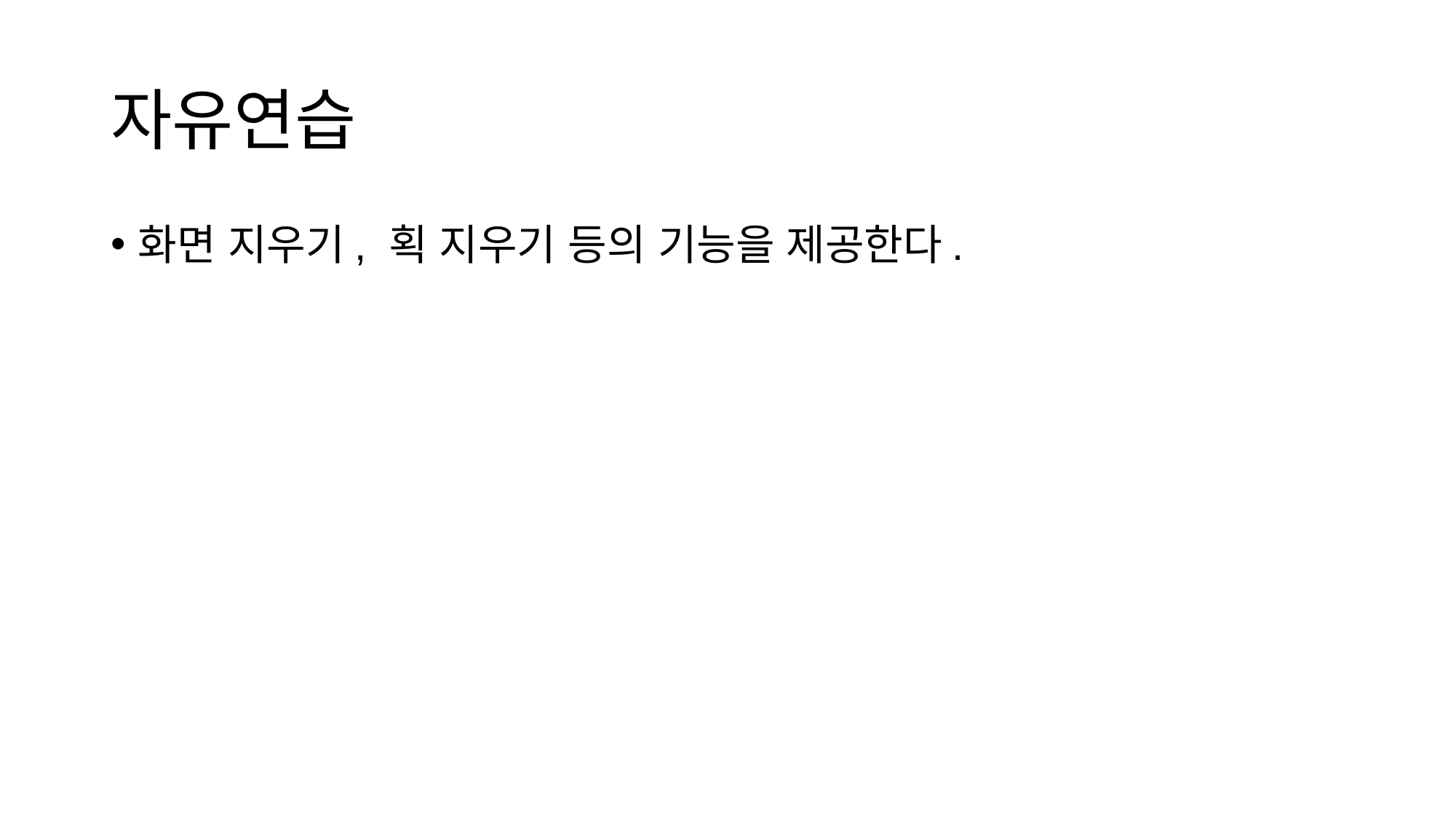

# 자유연습
화면 지우기, 획 지우기 등의 기능을 제공한다.